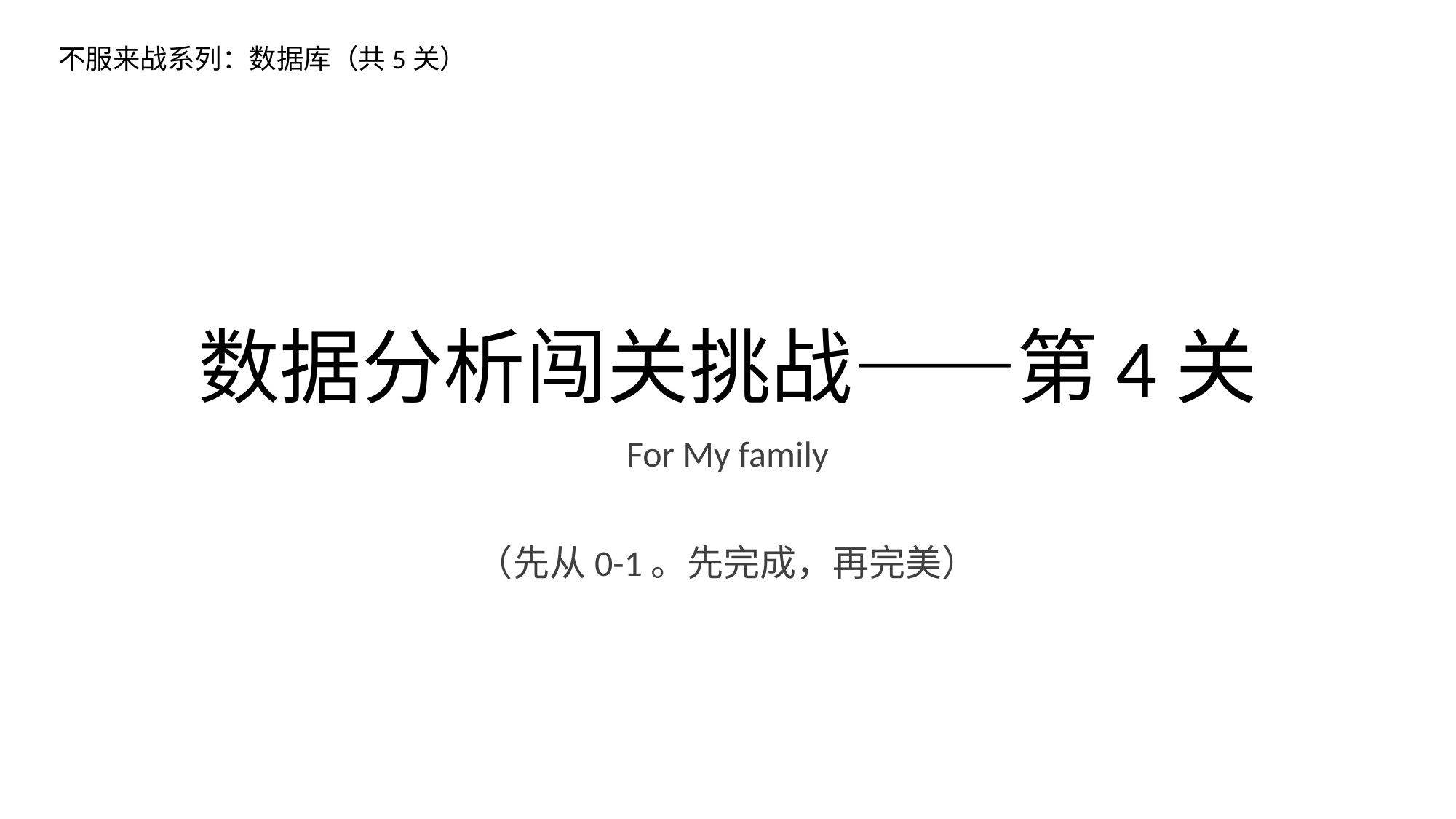

不服来战系列：数据库（共5关）
# 数据分析闯关挑战——第4关
For My family

（先从0-1。先完成，再完美）